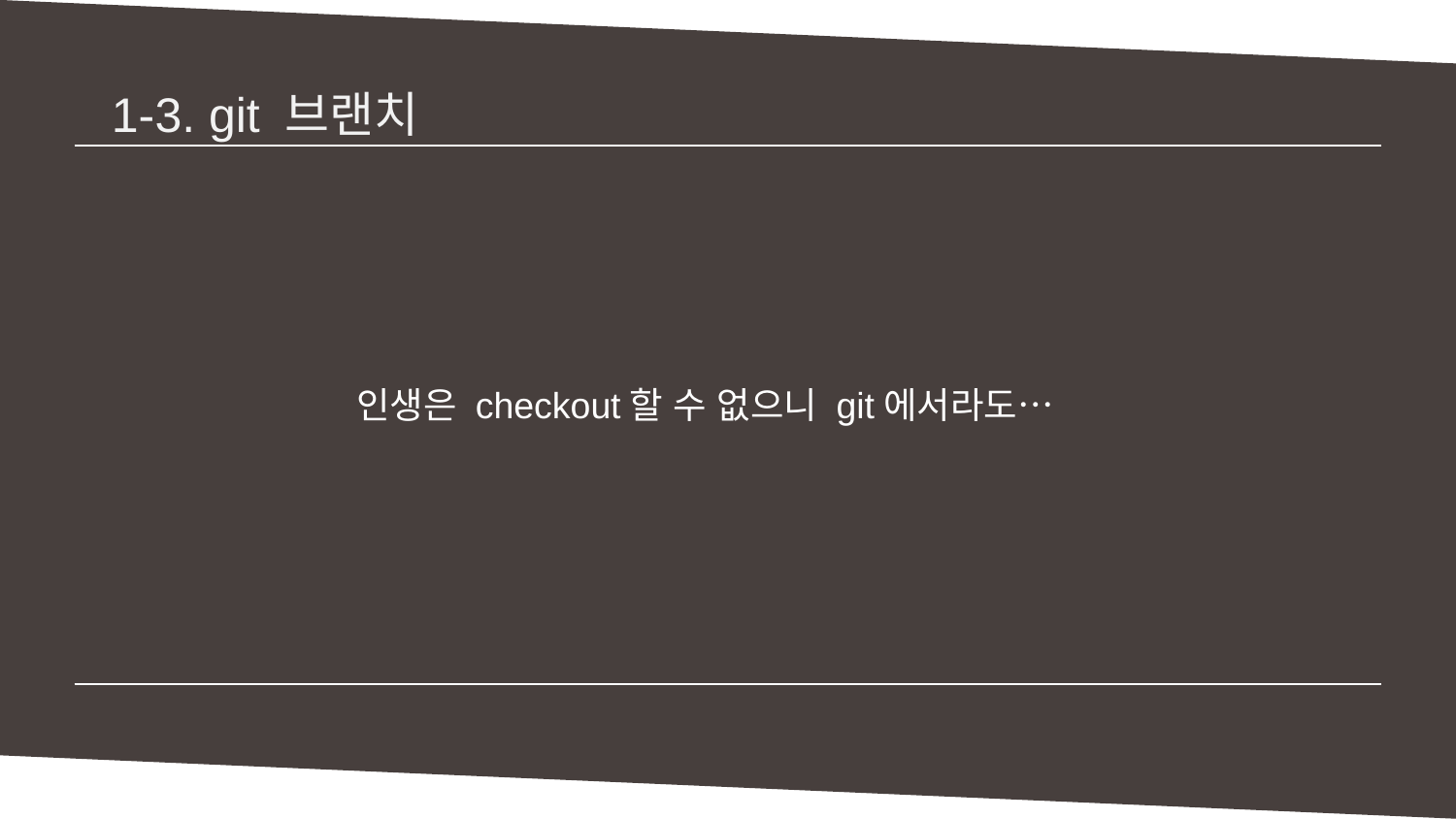

1-3. git 브랜치
인생은 checkout할 수 없으니 git에서라도…